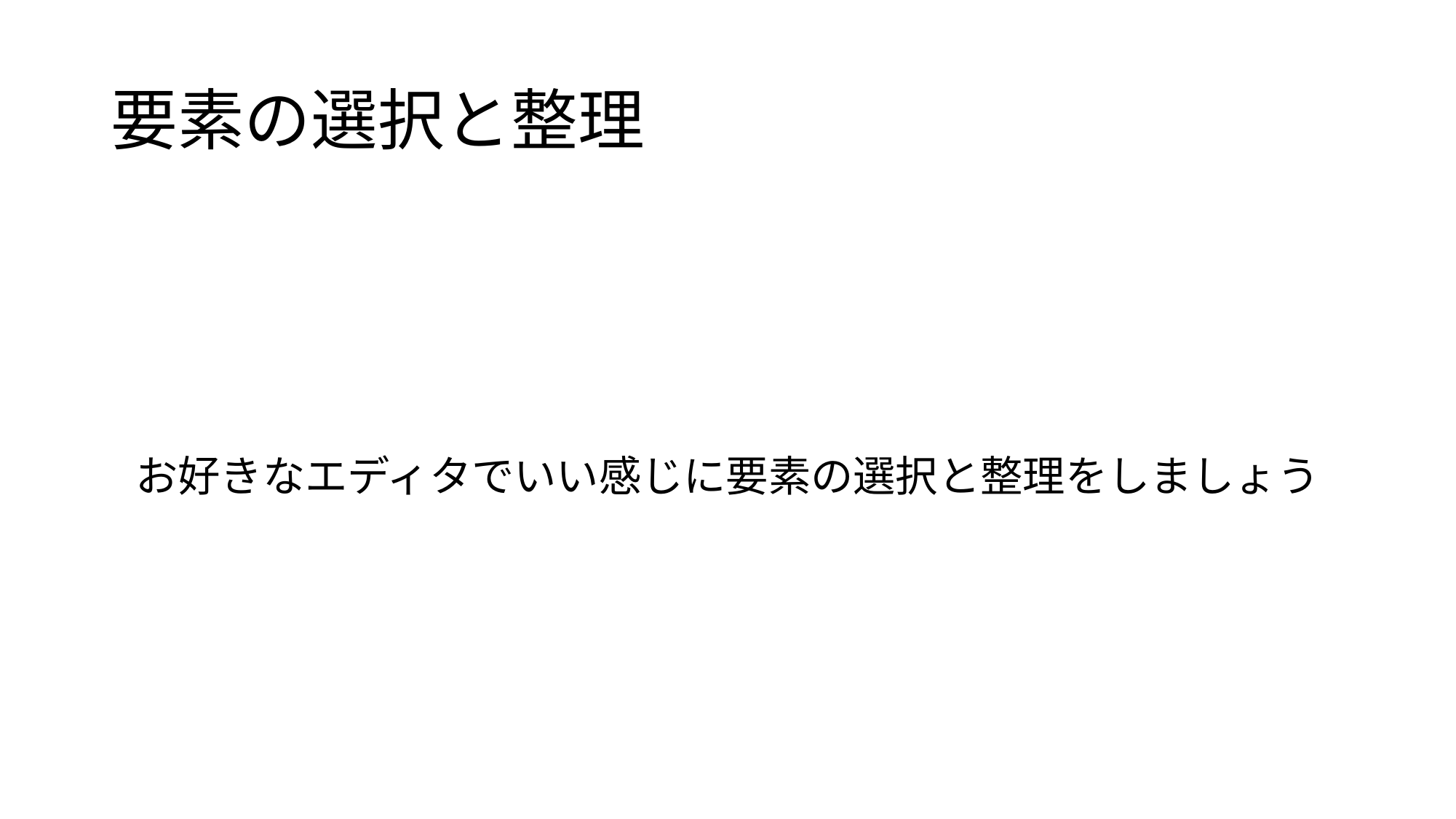

# 要素の選択と整理
お好きなエディタでいい感じに要素の選択と整理をしましょう